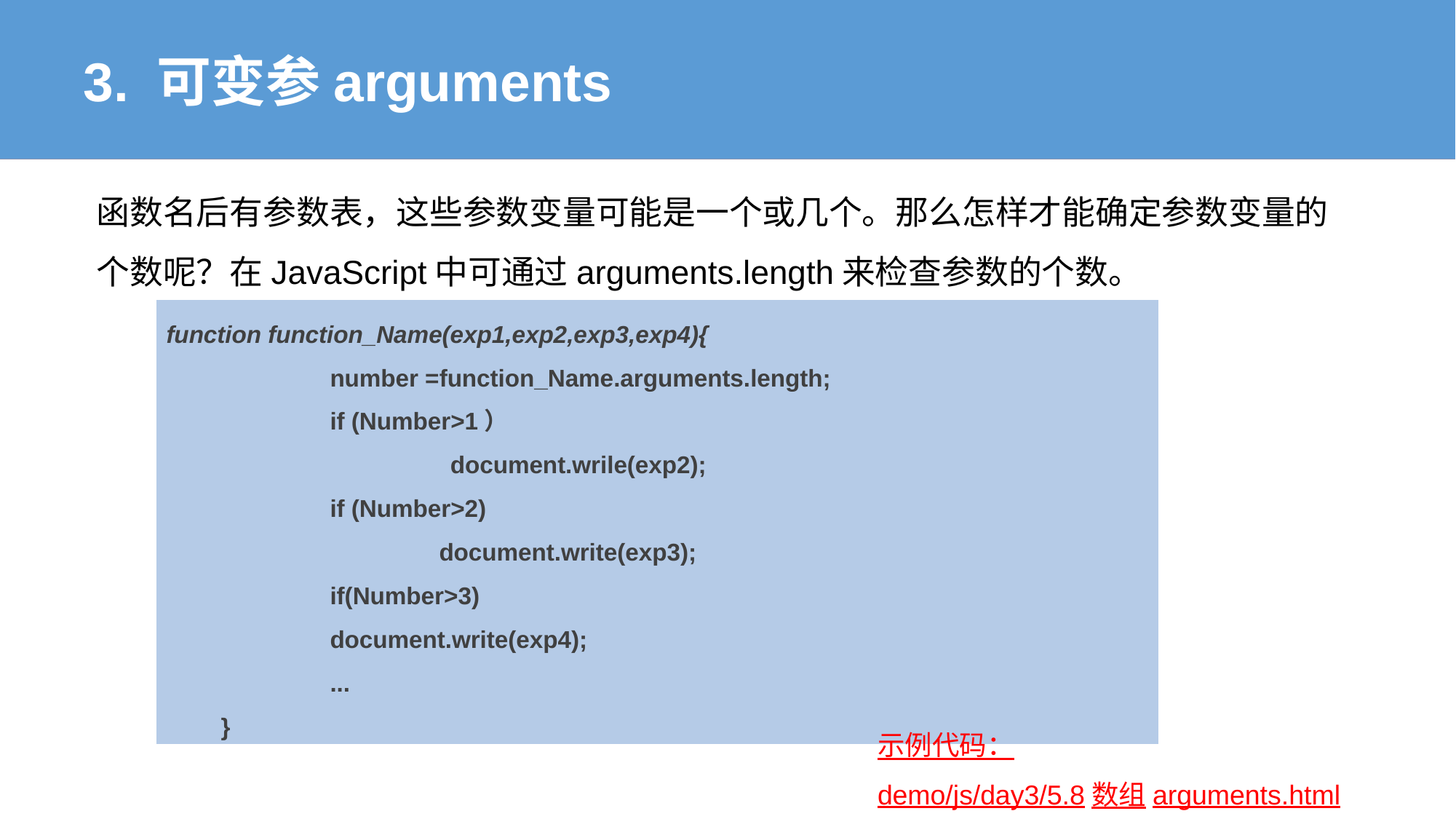

3. 可变参arguments

函数名后有参数表，这些参数变量可能是一个或几个。那么怎样才能确定参数变量的个数呢？在JavaScript中可通过arguments.length来检查参数的个数。
function function_Name(exp1,exp2,exp3,exp4){
	number =function_Name.arguments.length;
	if (Number>1）
      		 document.wrile(exp2);
	if (Number>2)
       		document.write(exp3);
	if(Number>3)
        	document.write(exp4);
	...
}
示例代码：
demo/js/day3/5.8数组arguments.html